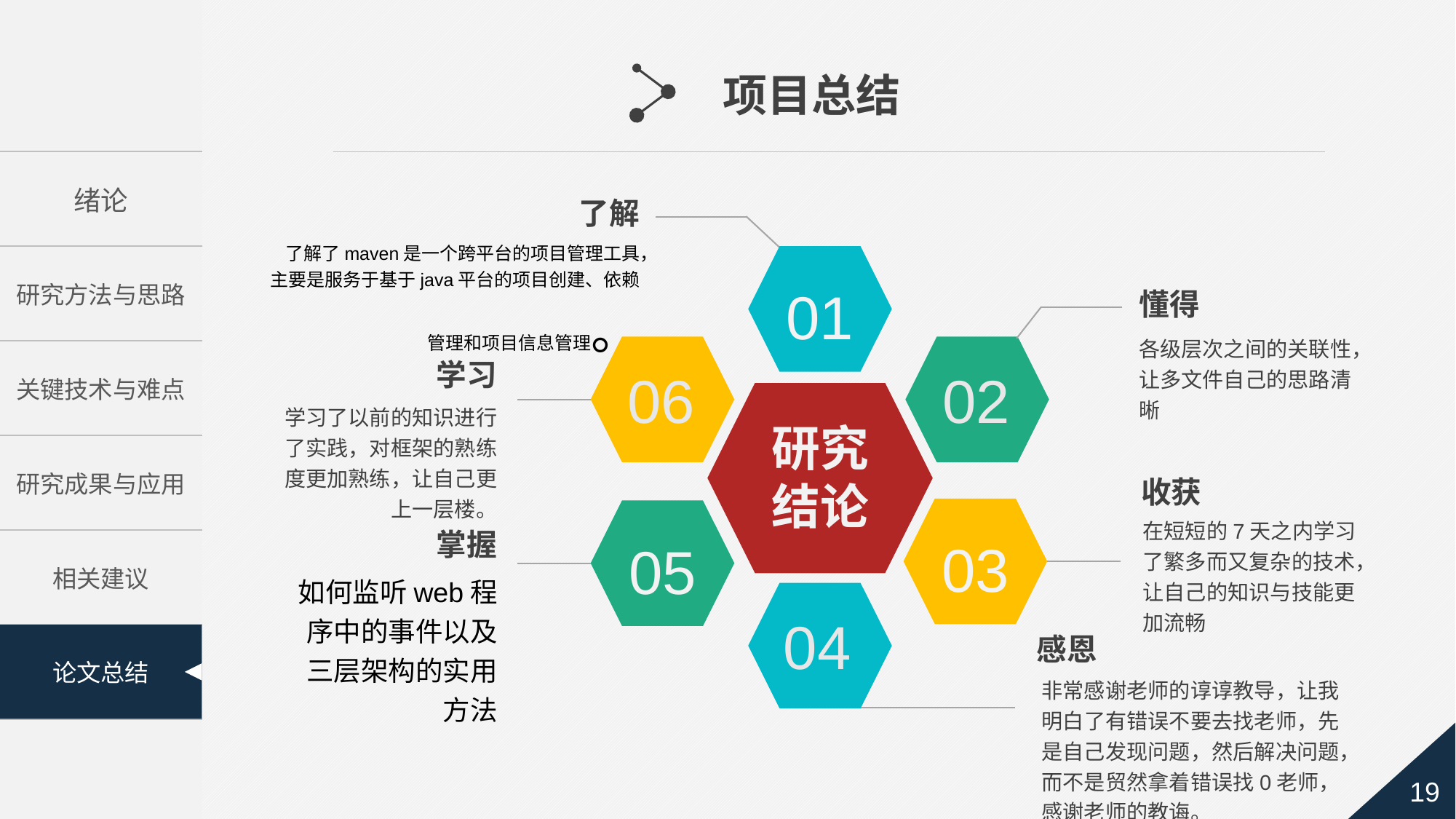

项目总结
了解
了解了maven是一个跨平台的项目管理工具，主要是服务于基于java平台的项目创建、依赖管理和项目信息管理。

01
懂得
各级层次之间的关联性，让多文件自己的思路清晰

06

02
学习

研究结论
学习了以前的知识进行了实践，对框架的熟练度更加熟练，让自己更上一层楼。
收获

03

05
在短短的7天之内学习了繁多而又复杂的技术，让自己的知识与技能更加流畅
掌握
如何监听web程序中的事件以及三层架构的实用方法

04
感恩
非常感谢老师的谆谆教导，让我明白了有错误不要去找老师，先是自己发现问题，然后解决问题，而不是贸然拿着错误找0老师，感谢老师的教诲。